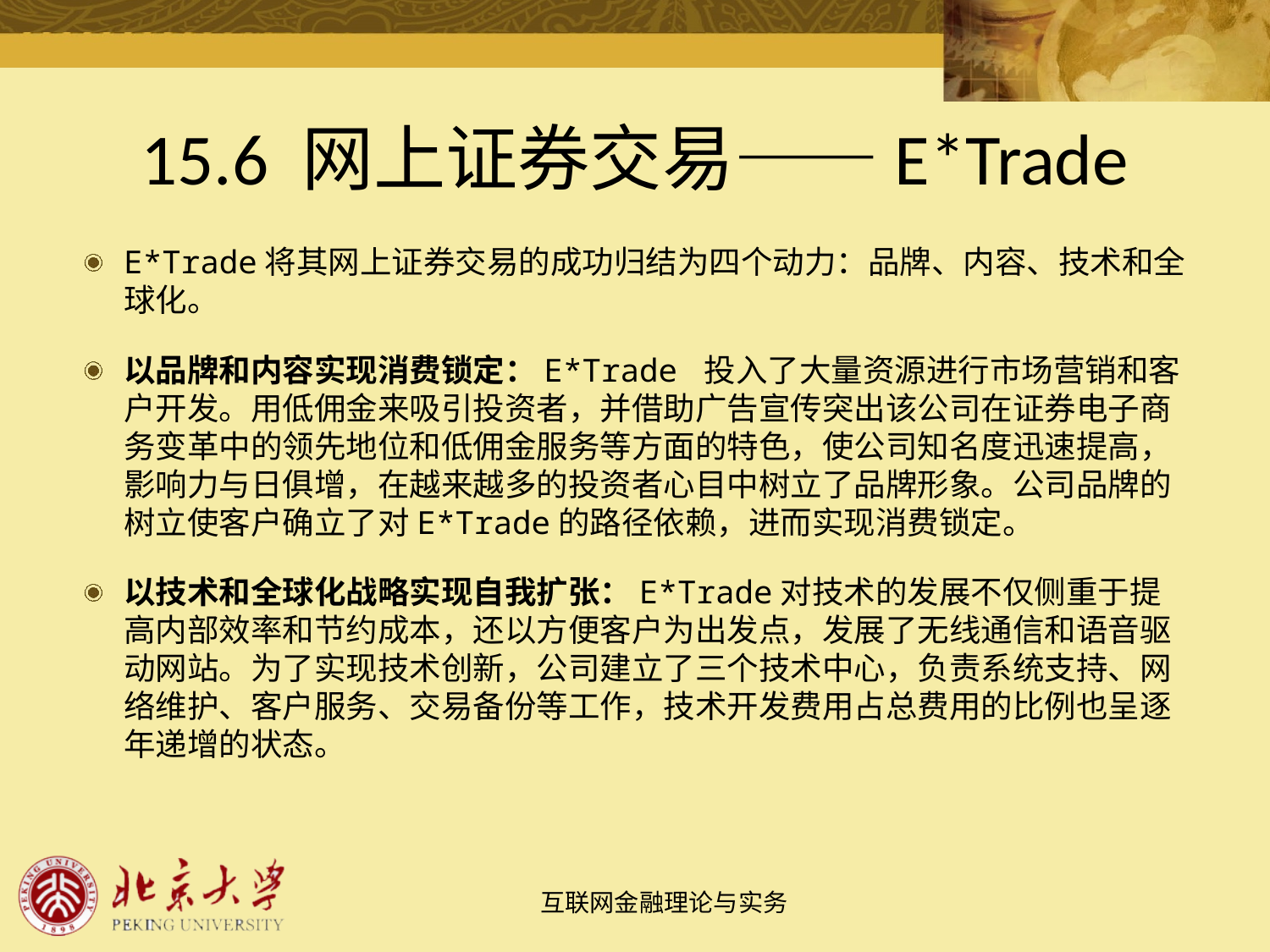

# 15.6 网上证券交易——E*Trade
E*Trade将其网上证券交易的成功归结为四个动力：品牌、内容、技术和全球化。
以品牌和内容实现消费锁定：E*Trade 投入了大量资源进行市场营销和客户开发。用低佣金来吸引投资者，并借助广告宣传突出该公司在证券电子商务变革中的领先地位和低佣金服务等方面的特色，使公司知名度迅速提高，影响力与日俱增，在越来越多的投资者心目中树立了品牌形象。公司品牌的树立使客户确立了对E*Trade的路径依赖，进而实现消费锁定。
以技术和全球化战略实现自我扩张：E*Trade对技术的发展不仅侧重于提高内部效率和节约成本，还以方便客户为出发点，发展了无线通信和语音驱动网站。为了实现技术创新，公司建立了三个技术中心，负责系统支持、网络维护、客户服务、交易备份等工作，技术开发费用占总费用的比例也呈逐年递增的状态。